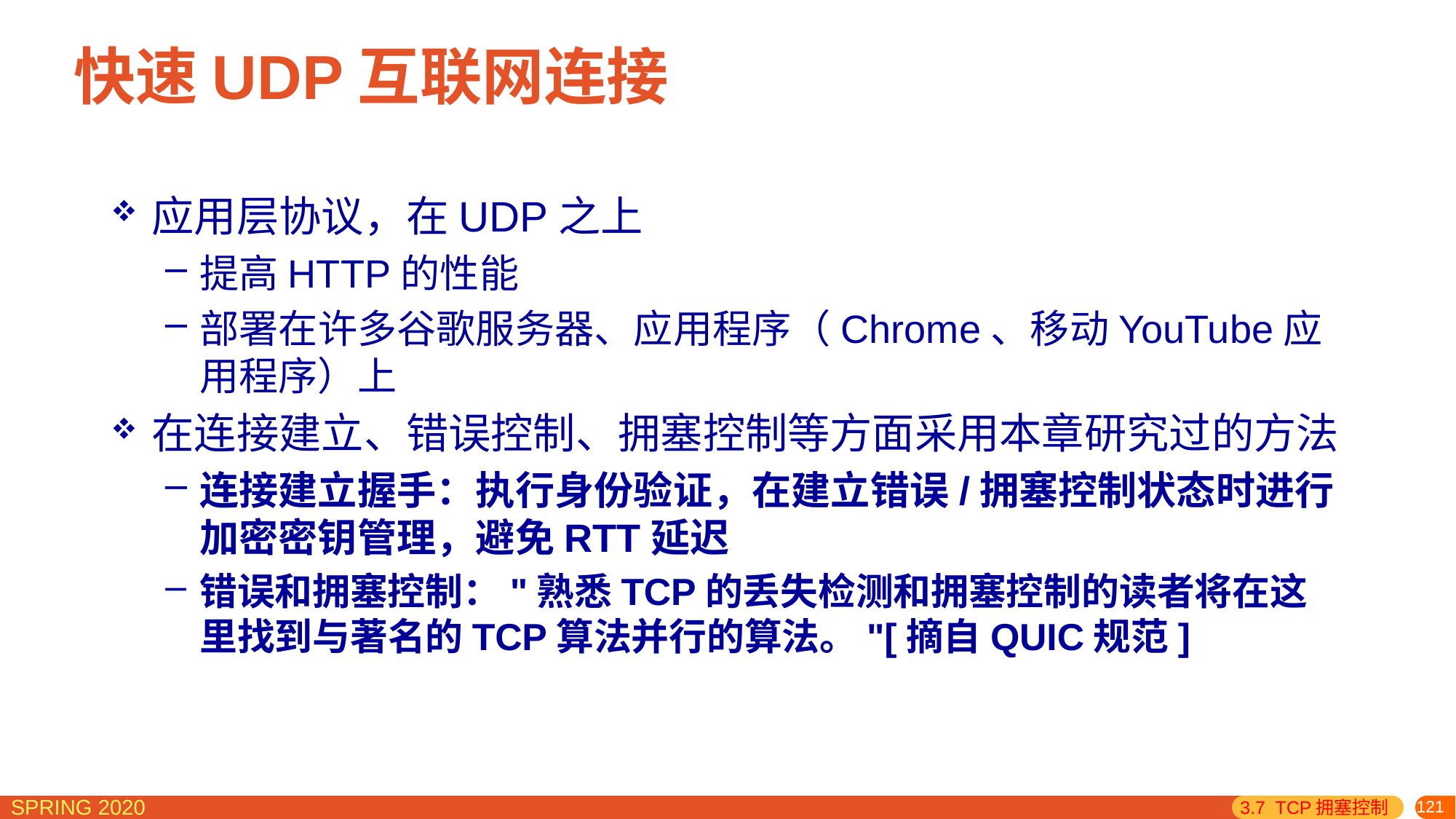

# 快速UDP互联网连接
应用层协议，在UDP之上
提高HTTP的性能
部署在许多谷歌服务器、应用程序（Chrome、移动YouTube应用程序）上
在连接建立、错误控制、拥塞控制等方面采用本章研究过的方法
连接建立握手：执行身份验证，在建立错误/拥塞控制状态时进行加密密钥管理，避免RTT延迟
错误和拥塞控制："熟悉TCP的丢失检测和拥塞控制的读者将在这里找到与著名的TCP算法并行的算法。"[摘自QUIC规范]
3.7  TCP拥塞控制